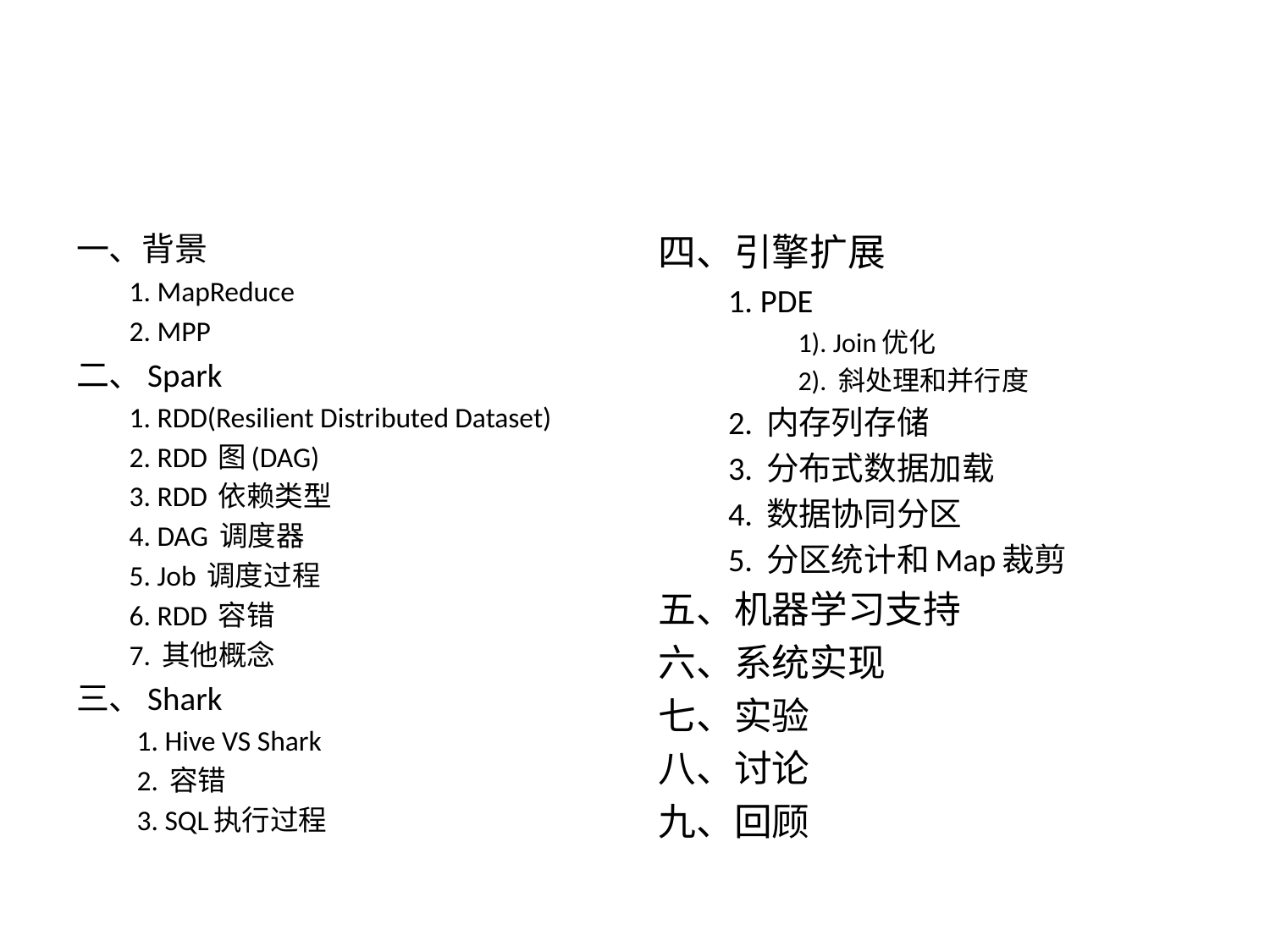

#
一、背景
1. MapReduce
2. MPP
二、Spark
1. RDD(Resilient Distributed Dataset)
2. RDD 图(DAG)
3. RDD 依赖类型
4. DAG 调度器
5. Job 调度过程
6. RDD 容错
7. 其他概念
三、Shark
1. Hive VS Shark
2. 容错
3. SQL执行过程
四、引擎扩展
1. PDE
1). Join优化
2). 斜处理和并行度
2. 内存列存储
3. 分布式数据加载
4. 数据协同分区
5. 分区统计和Map裁剪
五、机器学习支持
六、系统实现
七、实验
八、讨论
九、回顾